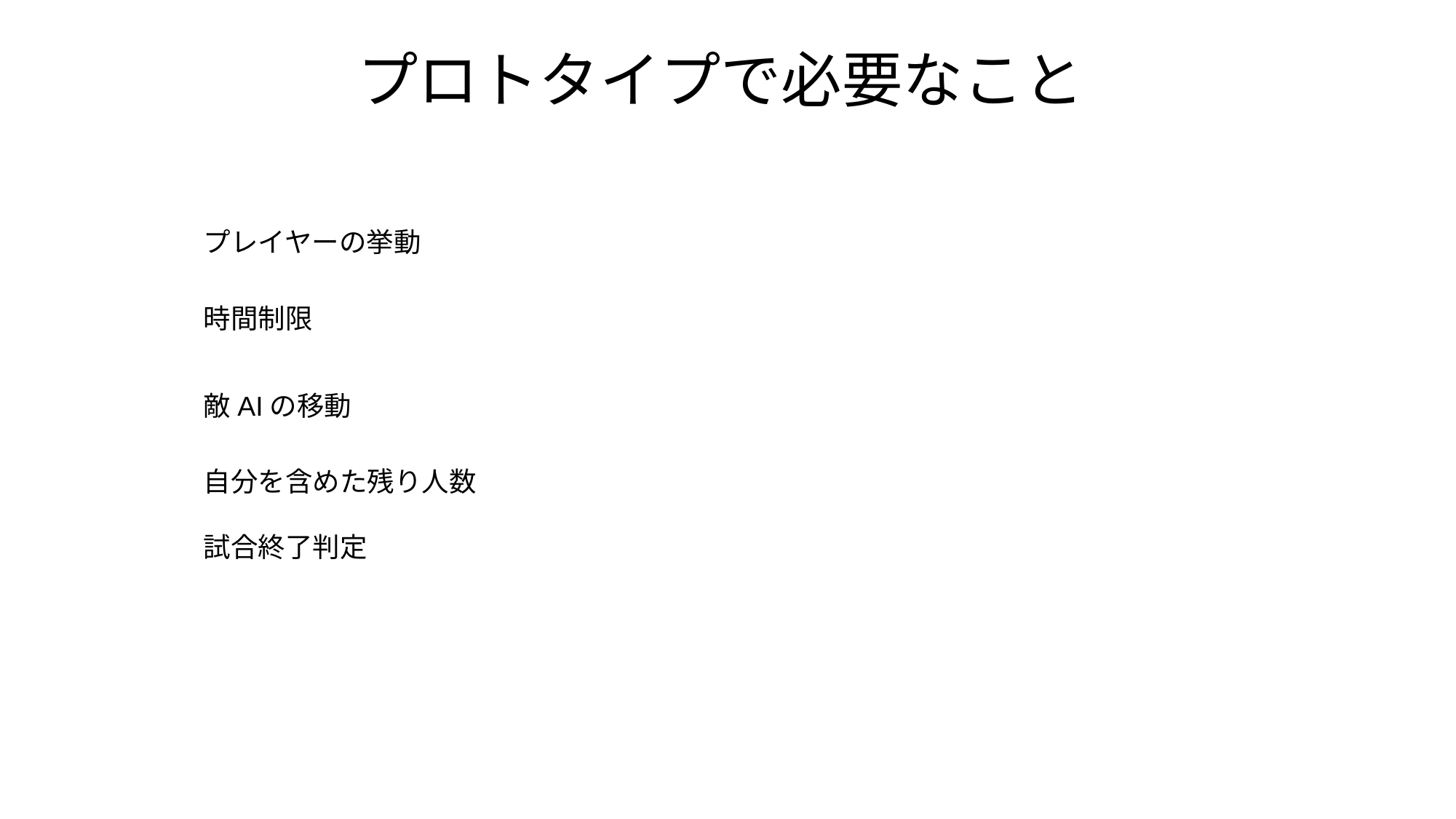

プロトタイプで必要なこと
プレイヤーの挙動
時間制限
敵AIの移動
自分を含めた残り人数
試合終了判定